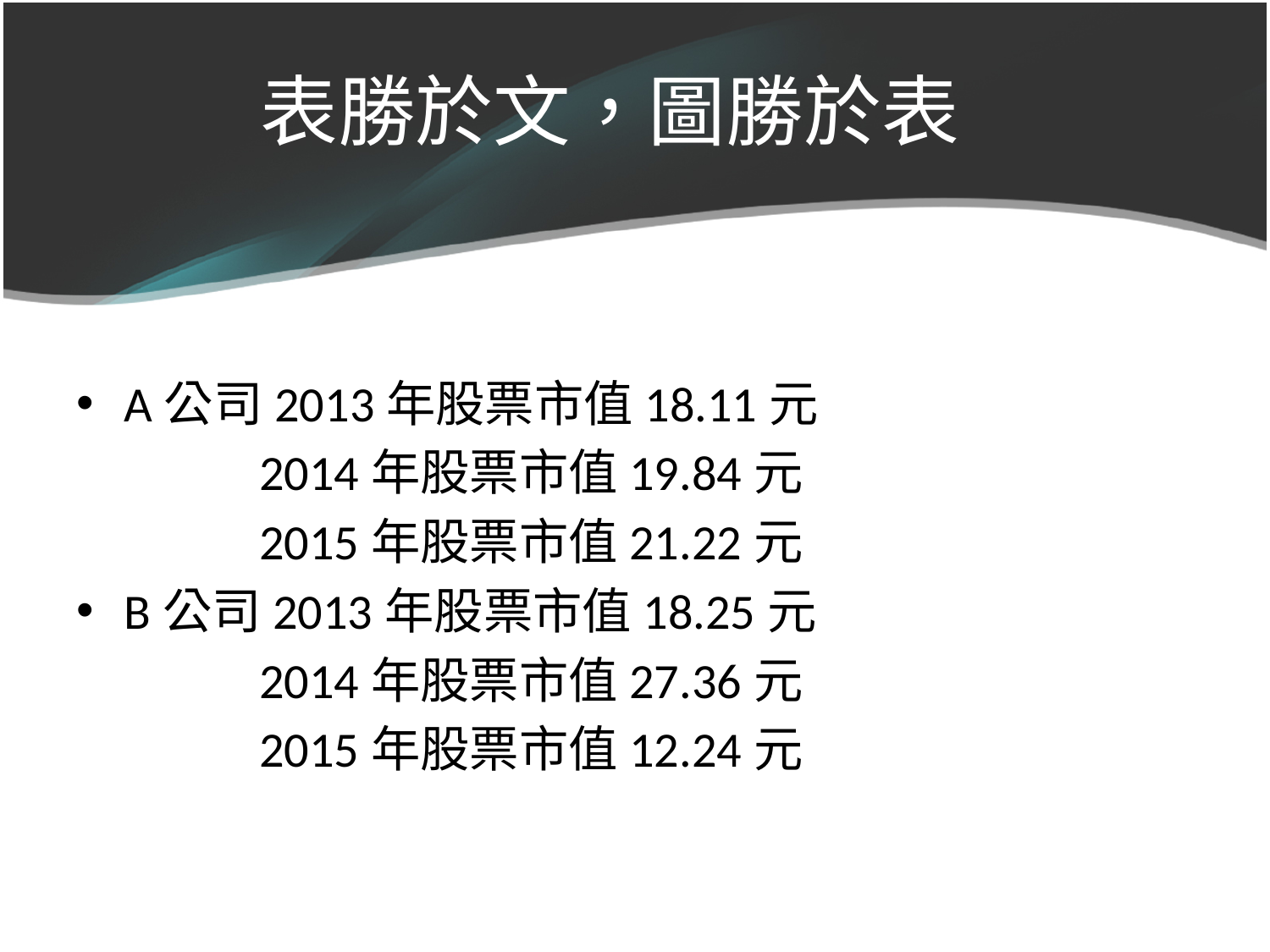

表勝於文，圖勝於表
A公司2013年股票市值18.11元
	     2014年股票市值19.84元
	     2015年股票市值21.22元
B公司2013年股票市值18.25元
	     2014年股票市值27.36元
	     2015年股票市值12.24元